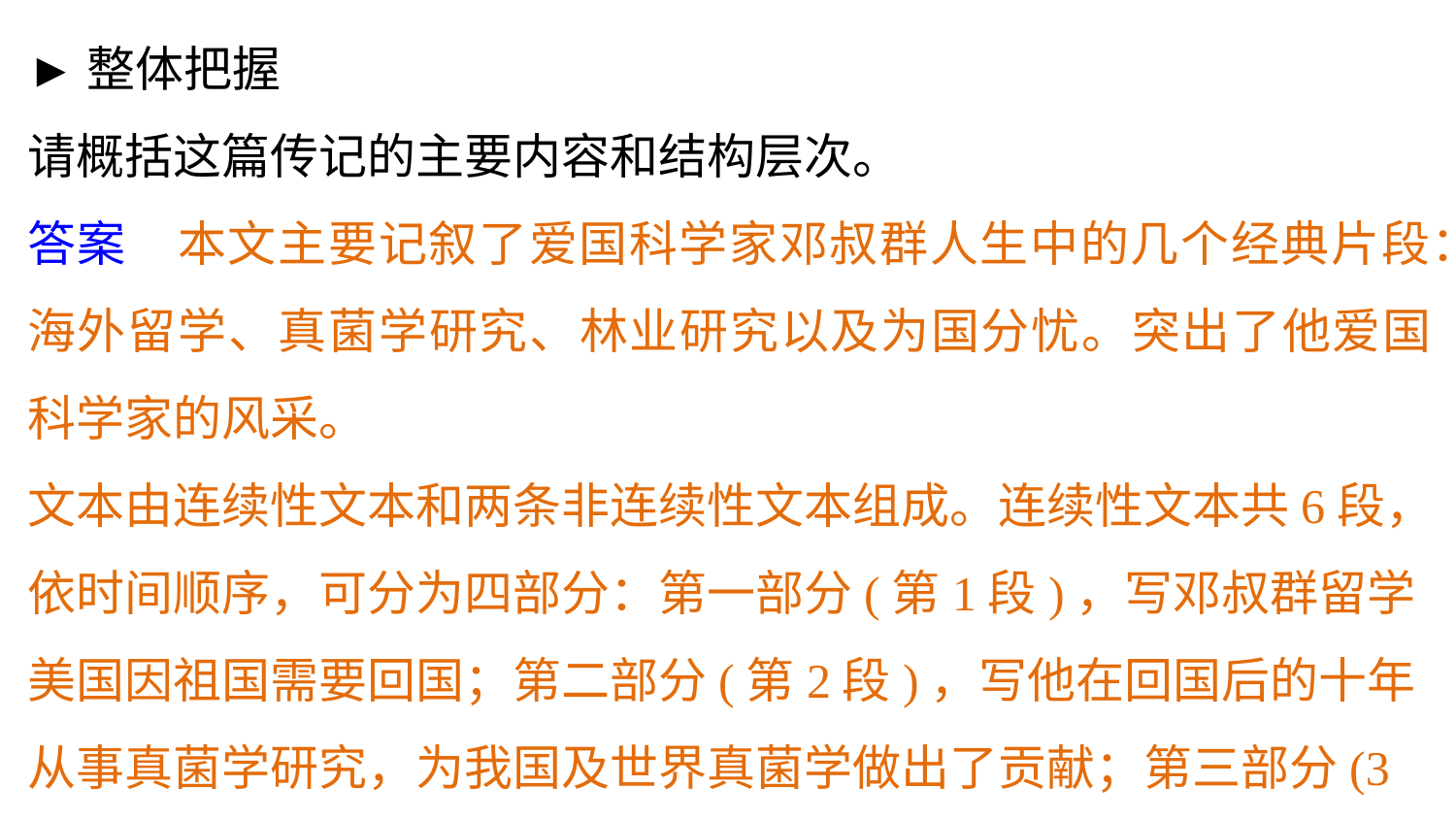

►整体把握
请概括这篇传记的主要内容和结构层次。
答案　本文主要记叙了爱国科学家邓叔群人生中的几个经典片段：海外留学、真菌学研究、林业研究以及为国分忧。突出了他爱国科学家的风采。
文本由连续性文本和两条非连续性文本组成。连续性文本共6段，依时间顺序，可分为四部分：第一部分(第1段)，写邓叔群留学美国因祖国需要回国；第二部分(第2段)，写他在回国后的十年从事真菌学研究，为我国及世界真菌学做出了贡献；第三部分(3～4段)，